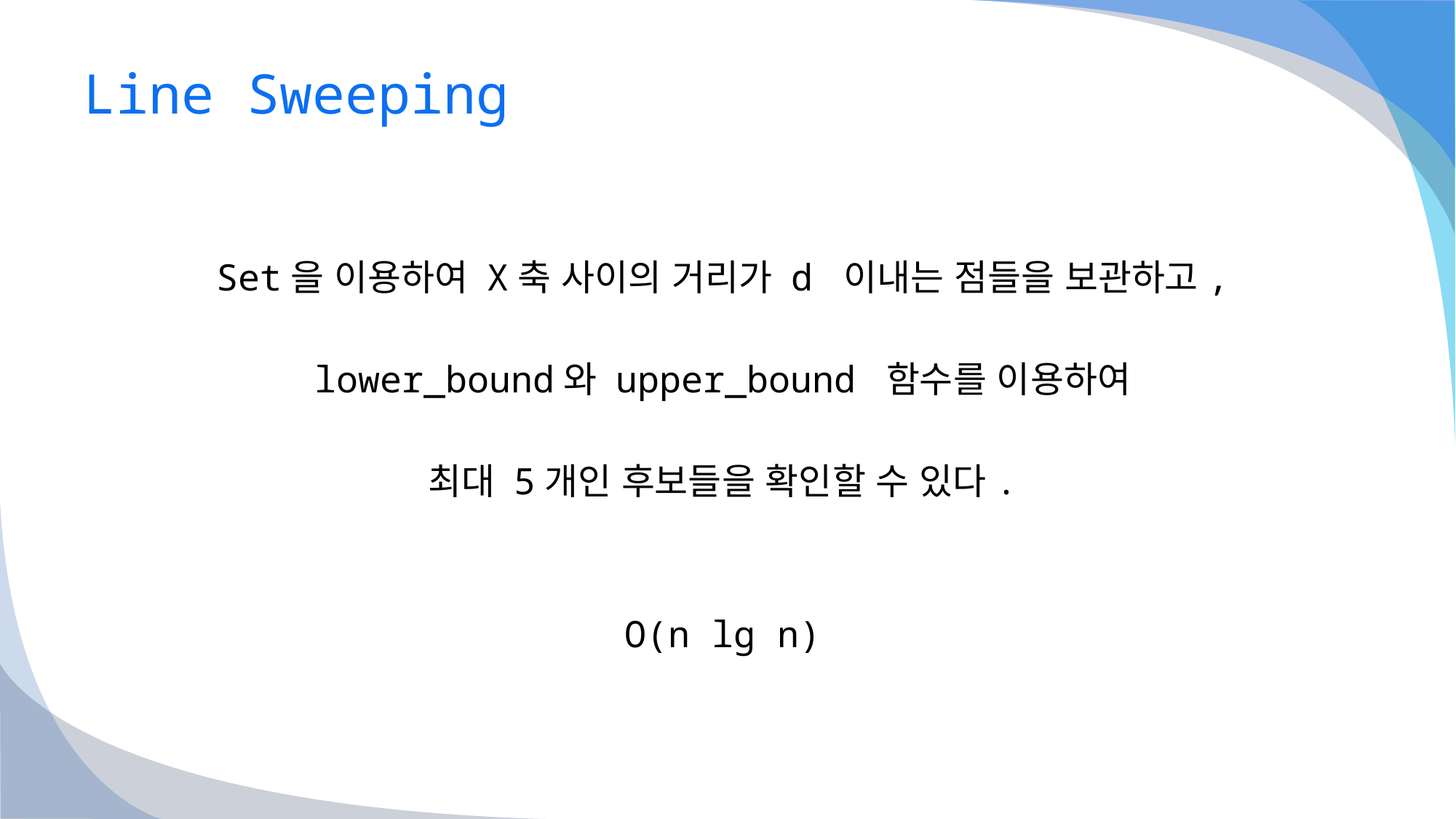

# Line Sweeping

Set을 이용하여 X축 사이의 거리가 d 이내는 점들을 보관하고,

lower_bound와 upper_bound 함수를 이용하여

최대 5개인 후보들을 확인할 수 있다.

O(n lg n)